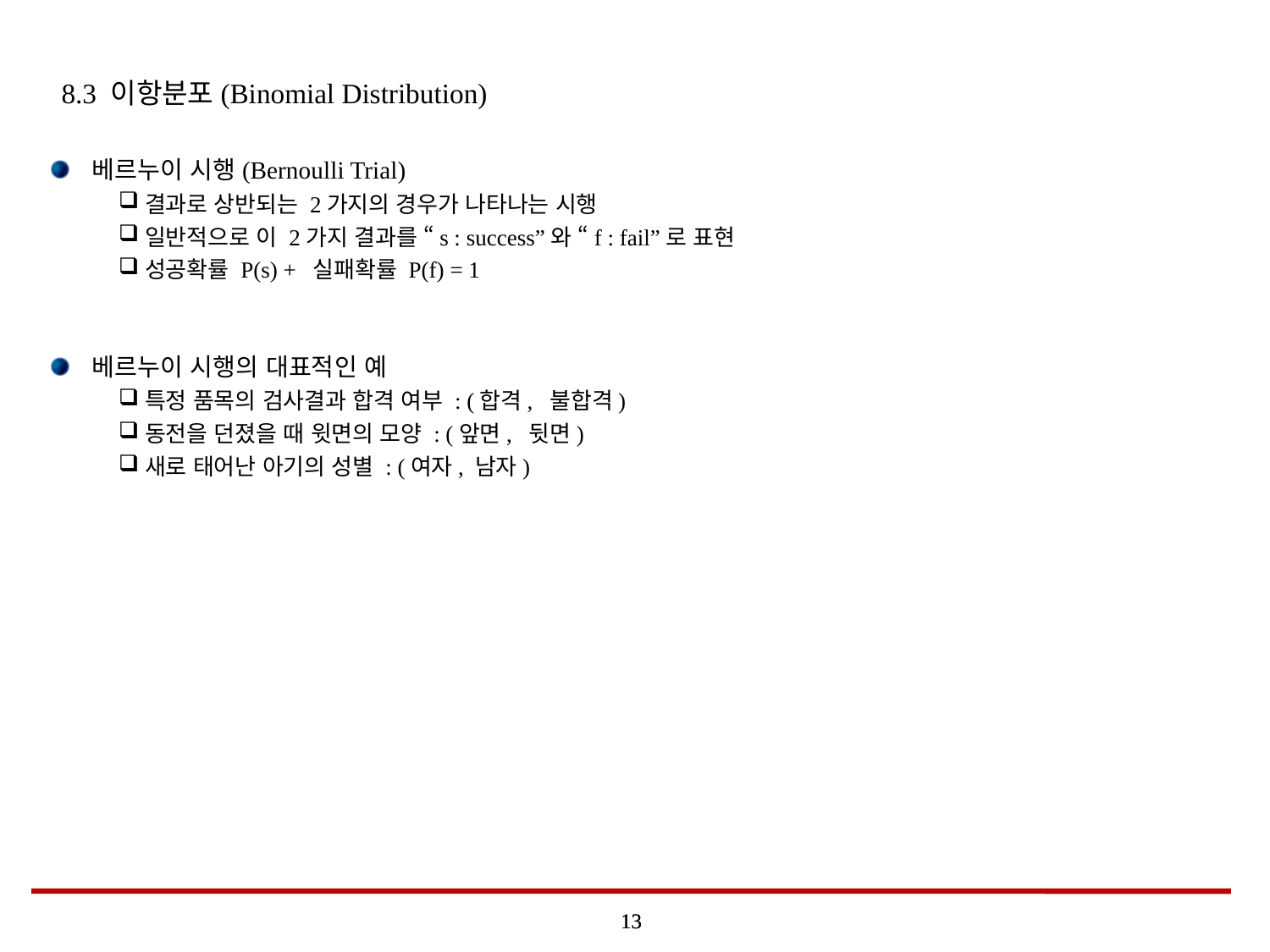

# 8.3 이항분포(Binomial Distribution)
베르누이 시행(Bernoulli Trial)
결과로 상반되는 2가지의 경우가 나타나는 시행
일반적으로 이 2가지 결과를 “s : success”와 “f : fail”로 표현
성공확률 P(s) +  실패확률 P(f) = 1

베르누이 시행의 대표적인 예
특정 품목의 검사결과 합격 여부 : (합격,  불합격)
동전을 던졌을 때 윗면의 모양 : (앞면,  뒷면)
새로 태어난 아기의 성별 : (여자, 남자)